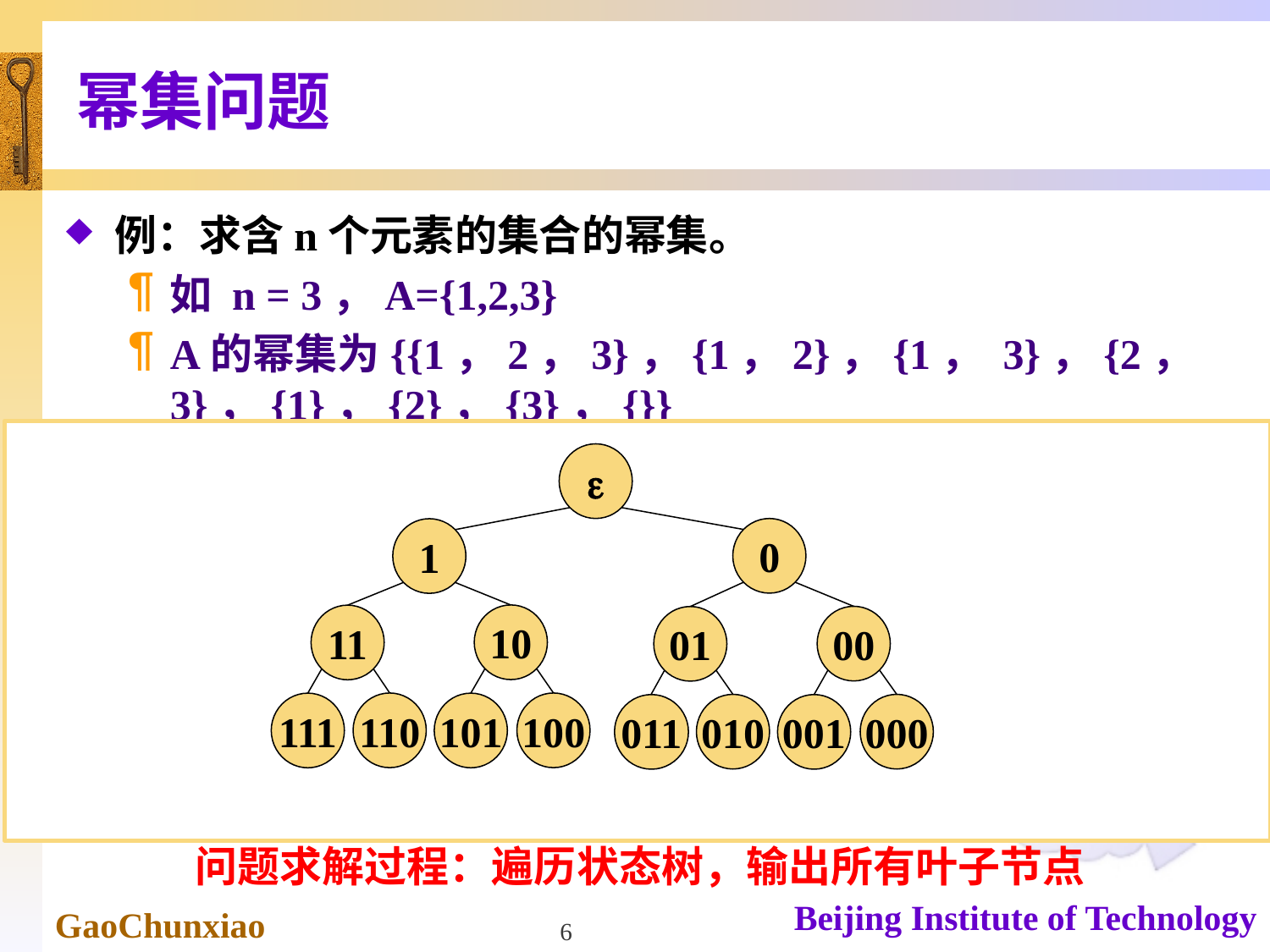

# 幂集问题
例：求含n个元素的集合的幂集。
如 n = 3，A={1,2,3}
A的幂集为{{1，2，3}，{1，2}，{1， 3}，{2，3}，{1}，{2}，{3}，{}}

1

2

1, 2
1

1, 2, 3

1, 2

1, 3
1

2, 3

2

3

ε
0
1
10
11
00
01
 110
100
 111
101
 010
000
 011
001
问题求解过程：遍历状态树，输出所有叶子节点
6